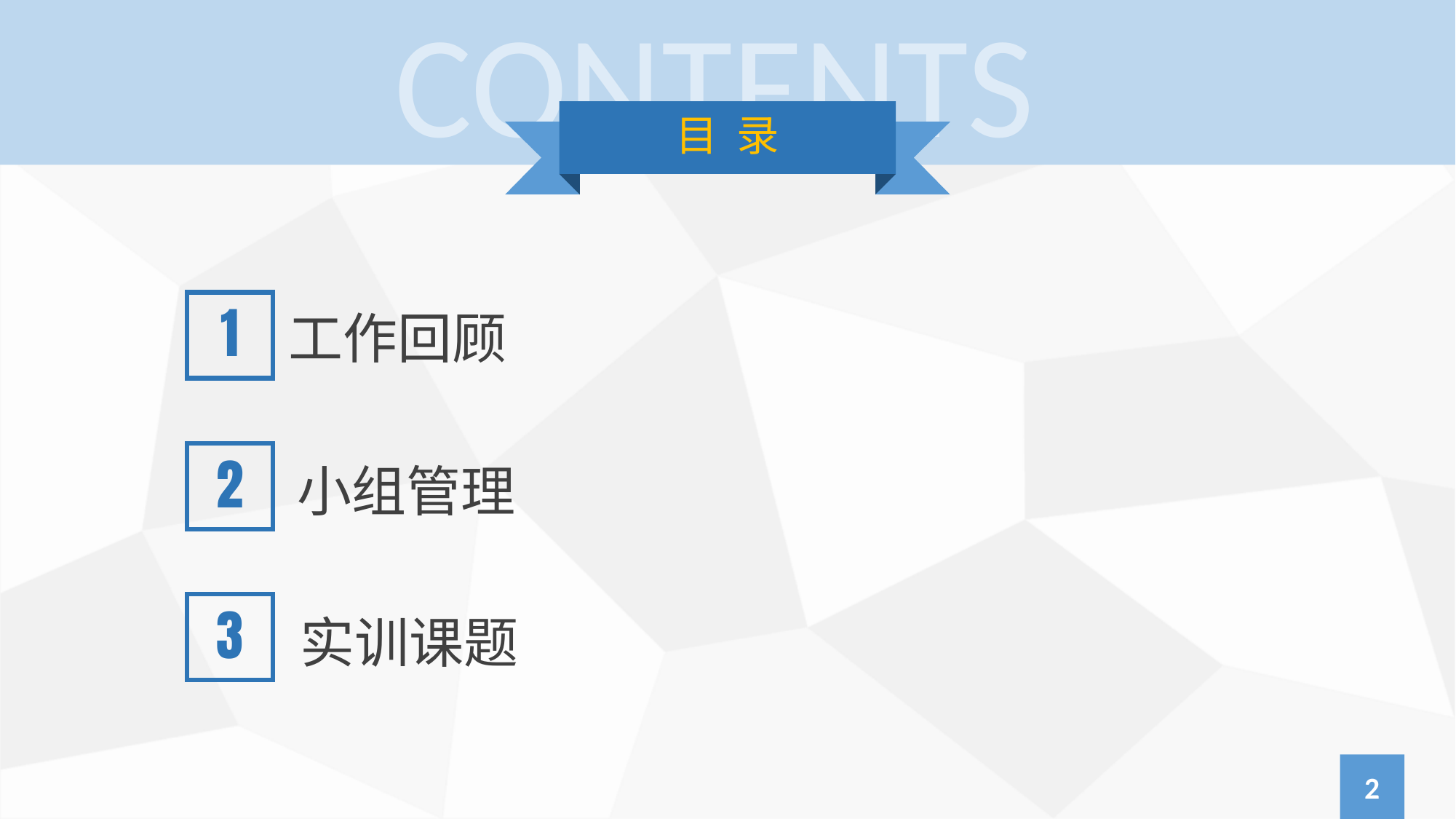

CONTENTS

目  录

1
工作回顾

2
 小组管理

3
 实训课题
2